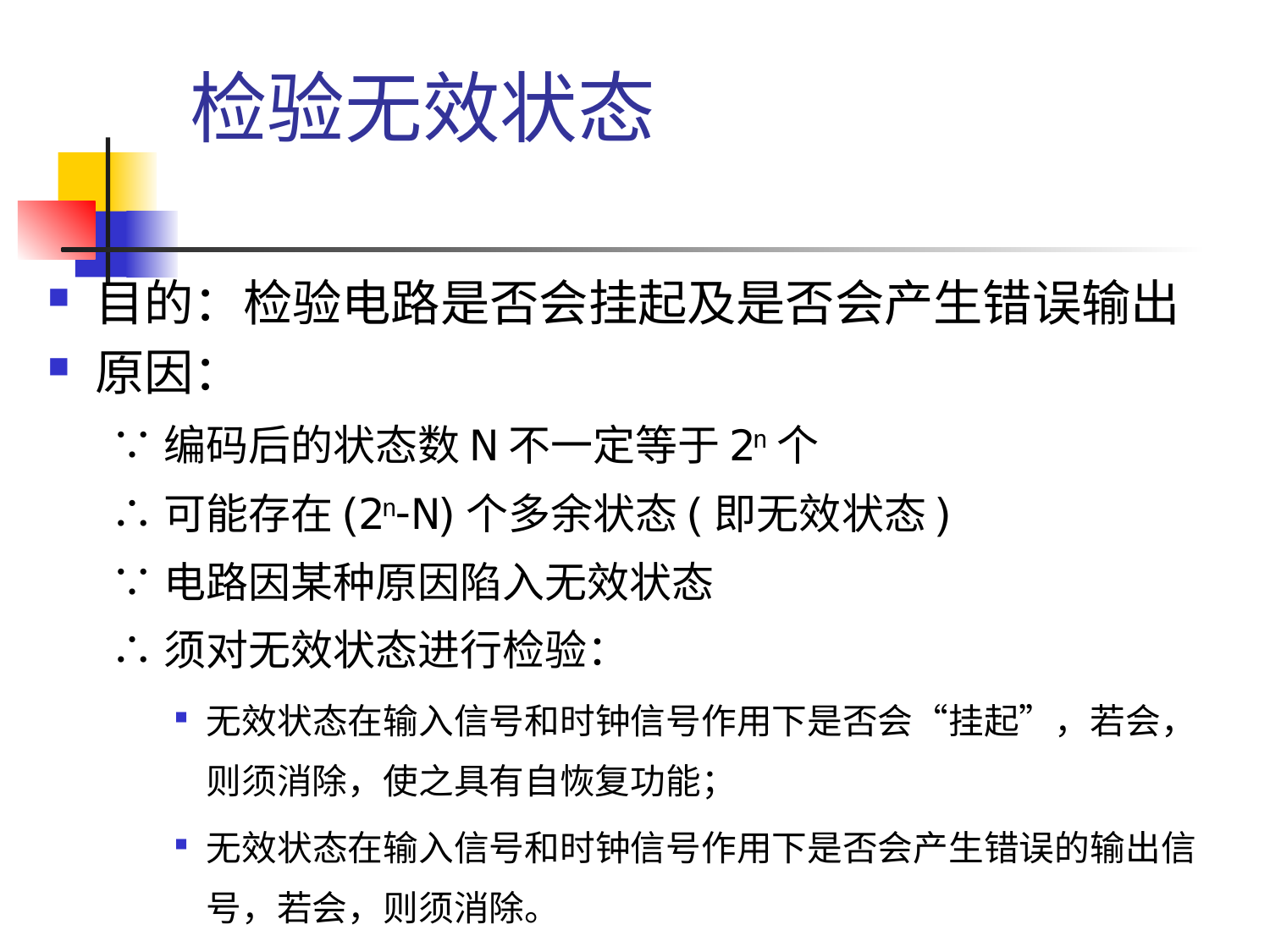

# 检验无效状态
目的：检验电路是否会挂起及是否会产生错误输出
原因：
∵编码后的状态数N不一定等于2n个
∴可能存在(2n-N)个多余状态(即无效状态)
∵电路因某种原因陷入无效状态
∴须对无效状态进行检验：
无效状态在输入信号和时钟信号作用下是否会“挂起”，若会，则须消除，使之具有自恢复功能；
无效状态在输入信号和时钟信号作用下是否会产生错误的输出信号，若会，则须消除。